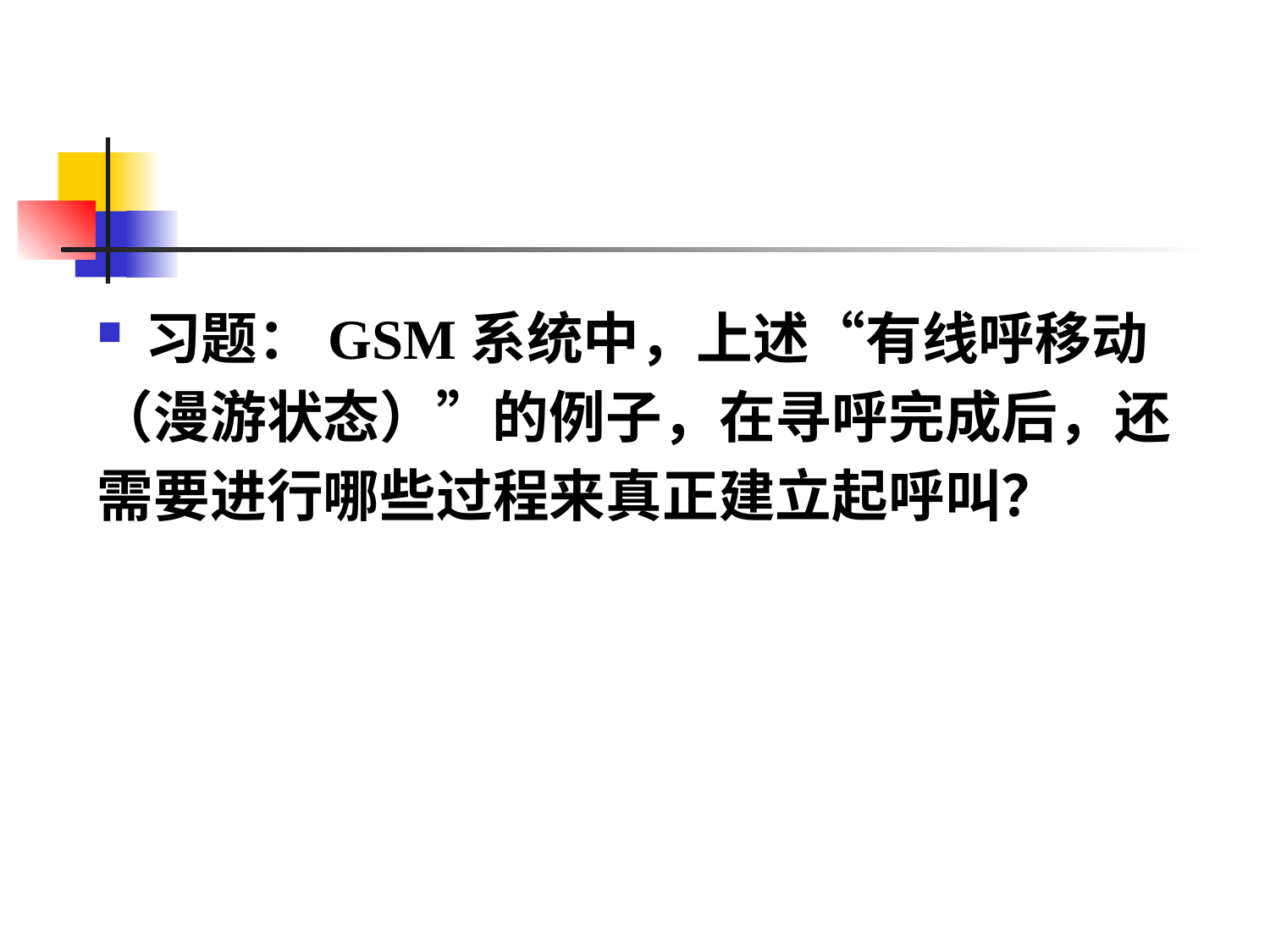

#
习题：GSM系统中，上述“有线呼移动
（漫游状态）”的例子，在寻呼完成后，还
需要进行哪些过程来真正建立起呼叫？